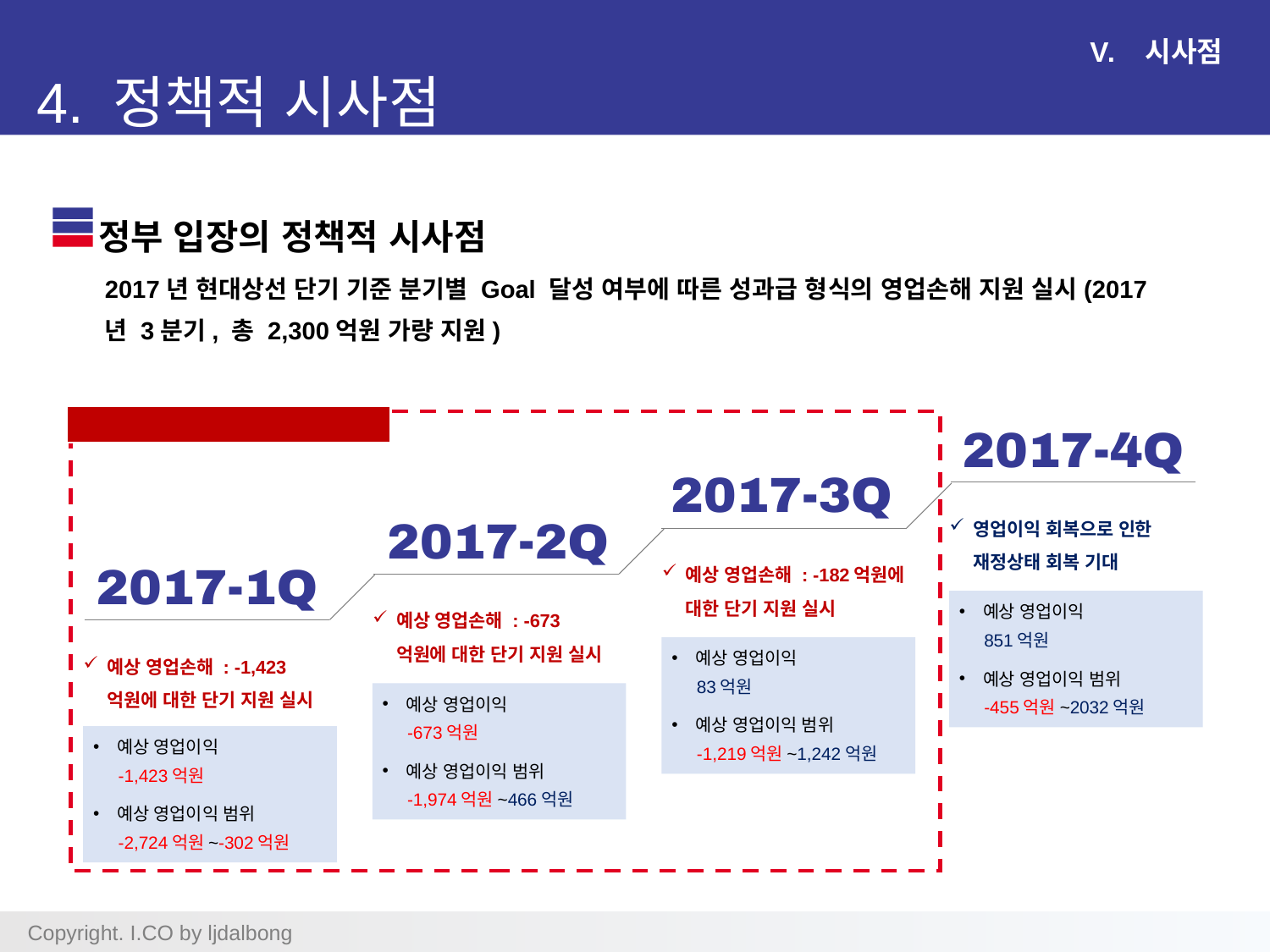

시사점
4. 정책적 시사점
정부 입장의 정책적 시사점
2017년 현대상선 단기 기준 분기별 Goal 달성 여부에 따른 성과급 형식의 영업손해 지원 실시(2017년 3분기, 총 2,300억원 가량 지원)
정부의 단기적 지원 필요

2017-4Q
2017-3Q

영업이익 회복으로 인한 재정상태 회복 기대
2017-2Q

예상 영업손해 : -182억원에 대한 단기 지원 실시
2017-1Q

예상 영업이익
851억원
예상 영업이익 범위
-455억원~2032억원
예상 영업손해 : -673억원에 대한 단기 지원 실시

예상 영업이익
83억원
예상 영업이익 범위
-1,219억원~1,242억원
예상 영업손해 : -1,423억원에 대한 단기 지원 실시
예상 영업이익
-673억원
예상 영업이익 범위
-1,974억원~466억원
예상 영업이익
-1,423억원
예상 영업이익 범위
-2,724억원~-302억원